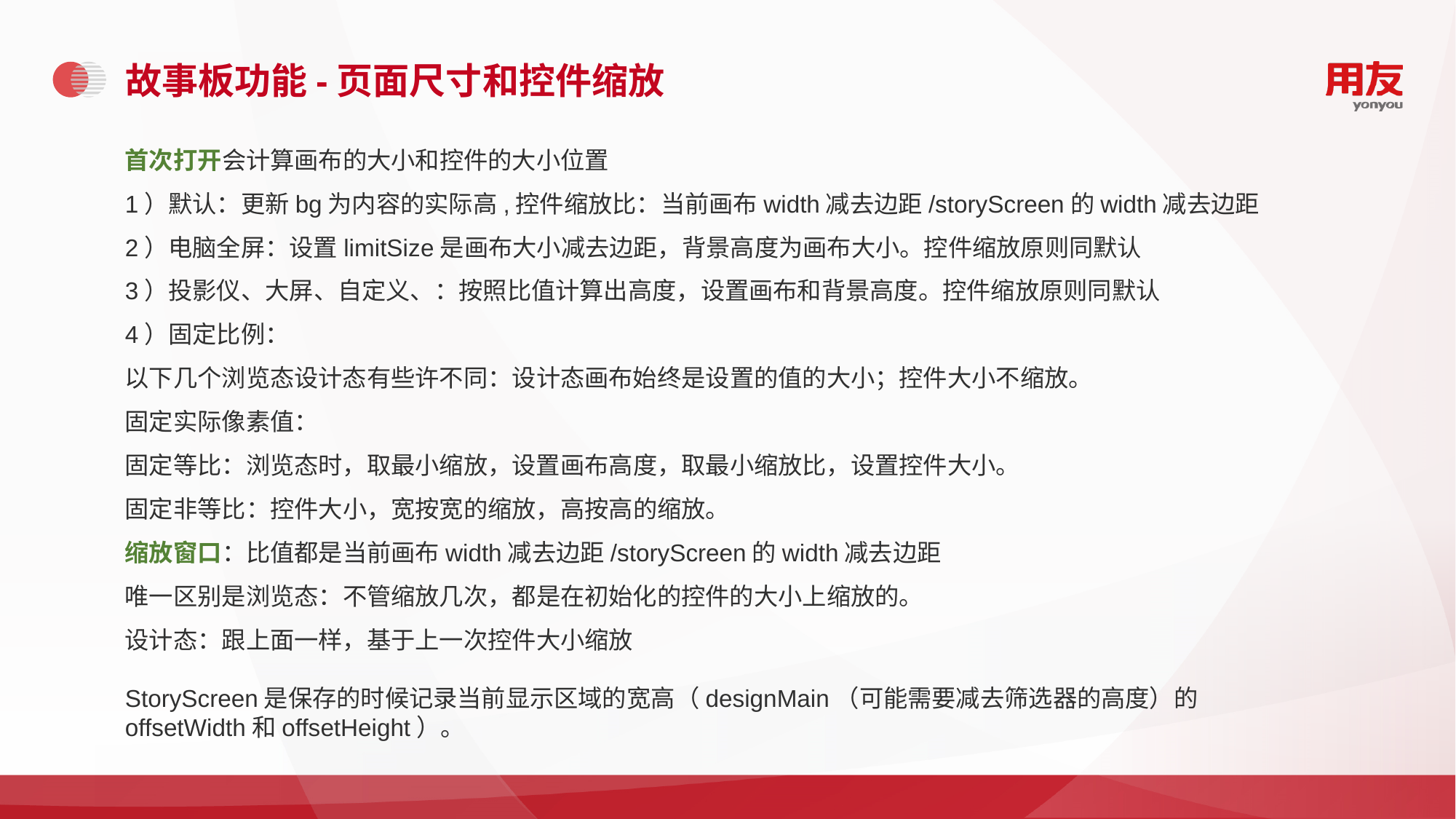

# 故事板功能-页面尺寸和控件缩放
首次打开会计算画布的大小和控件的大小位置
1）默认：更新bg为内容的实际高,控件缩放比：当前画布width减去边距/storyScreen的width减去边距
2）电脑全屏：设置limitSize是画布大小减去边距，背景高度为画布大小。控件缩放原则同默认
3）投影仪、大屏、自定义、：按照比值计算出高度，设置画布和背景高度。控件缩放原则同默认
4）固定比例：
以下几个浏览态设计态有些许不同：设计态画布始终是设置的值的大小；控件大小不缩放。
固定实际像素值：
固定等比：浏览态时，取最小缩放，设置画布高度，取最小缩放比，设置控件大小。
固定非等比：控件大小，宽按宽的缩放，高按高的缩放。
缩放窗口：比值都是当前画布width减去边距/storyScreen的width减去边距
唯一区别是浏览态：不管缩放几次，都是在初始化的控件的大小上缩放的。
设计态：跟上面一样，基于上一次控件大小缩放

StoryScreen是保存的时候记录当前显示区域的宽高（designMain（可能需要减去筛选器的高度）的offsetWidth和offsetHeight）。